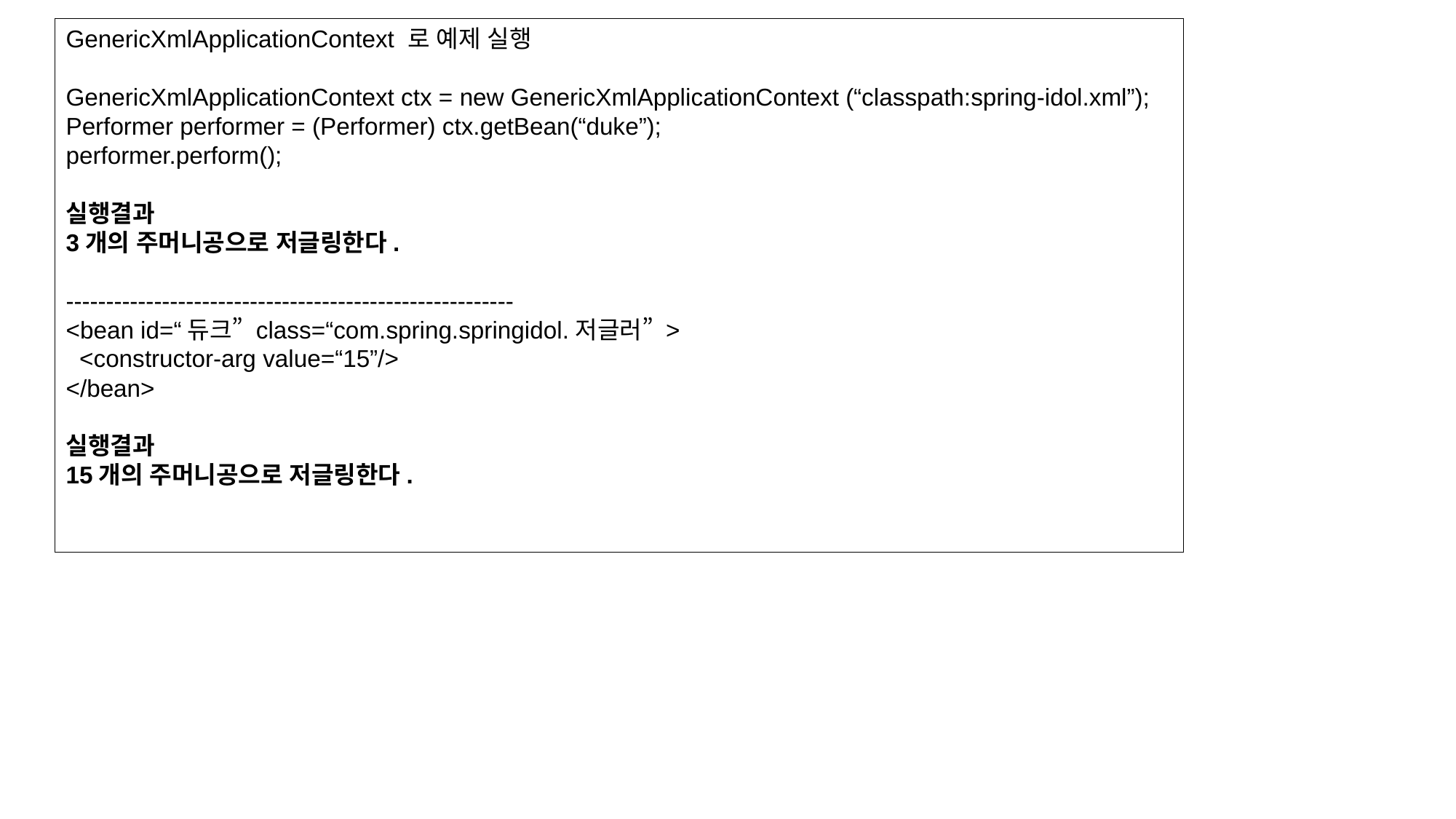

GenericXmlApplicationContext 로 예제 실행

GenericXmlApplicationContext ctx = new GenericXmlApplicationContext (“classpath:spring-idol.xml”);
Performer performer = (Performer) ctx.getBean(“duke”);
performer.perform();

실행결과
3개의 주머니공으로 저글링한다.

--------------------------------------------------------
<bean id=“듀크” class=“com.spring.springidol.저글러” >
  <constructor-arg value=“15”/>
</bean>

실행결과
15개의 주머니공으로 저글링한다.